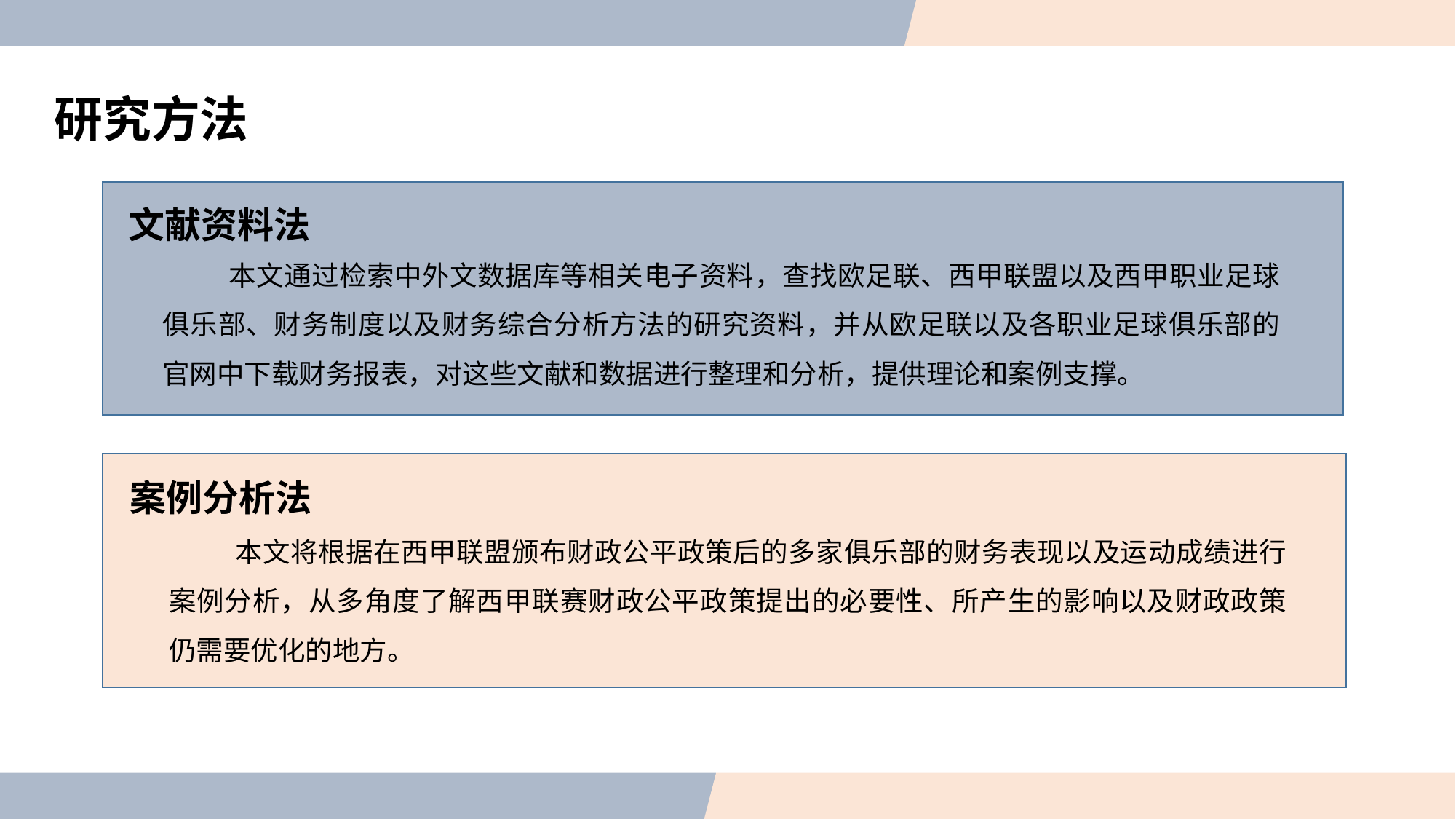

本文通过检索中国知网、Emerald 外文数据库等相关电子资料，查阅上海体 育学院图书馆馆藏图书、报纸、杂志等方式，查找欧足联、职业足球俱乐部、财 务制度以及财务综合分析方法的研究资料，并从欧足联以及各职业足球俱乐部的 官网中下载财务报表，对这些文献和数据进行整理和分析，为本研究提供理论和 案例支撑
研究方法

文献资料法
         本文通过检索中外文数据库等相关电子资料，查找欧足联、西甲联盟以及西甲职业足球俱乐部、财务制度以及财务综合分析方法的研究资料，并从欧足联以及各职业足球俱乐部的官网中下载财务报表，对这些文献和数据进行整理和分析，提供理论和案例支撑。

案例分析法
         本文将根据在西甲联盟颁布财政公平政策后的多家俱乐部的财务表现以及运动成绩进行案例分析，从多角度了解西甲联赛财政公平政策提出的必要性、所产生的影响以及财政政策仍需要优化的地方。